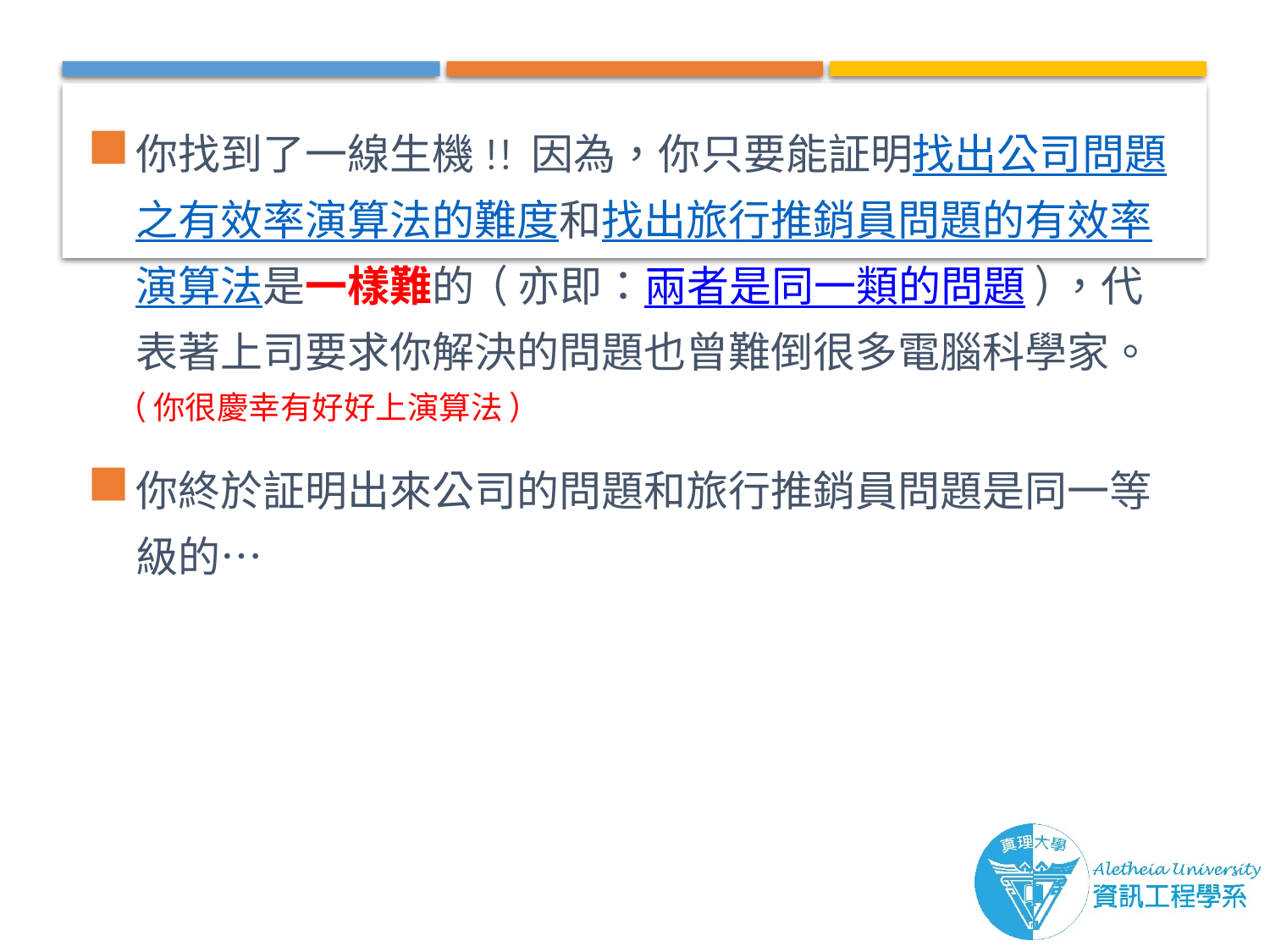

你找到了一線生機!! 因為，你只要能証明找出公司問題之有效率演算法的難度和找出旅行推銷員問題的有效率演算法是一樣難的 (亦即：兩者是同一類的問題)，代表著上司要求你解決的問題也曾難倒很多電腦科學家。 (你很慶幸有好好上演算法)
你終於証明出來公司的問題和旅行推銷員問題是同一等級的…